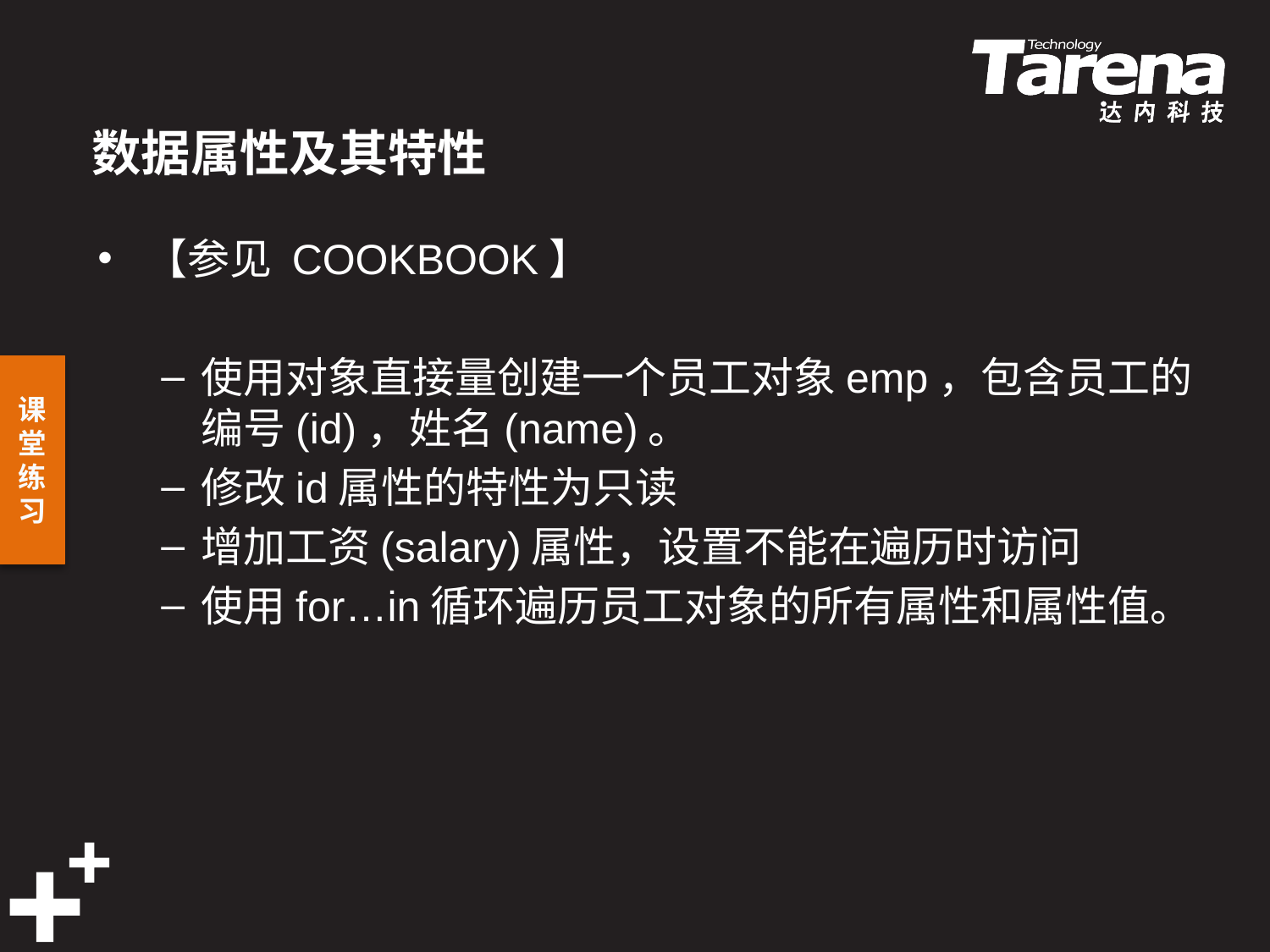

# 数据属性及其特性
【参见 COOKBOOK】

使用对象直接量创建一个员工对象emp，包含员工的编号(id)，姓名(name)。
修改id属性的特性为只读
增加工资(salary)属性，设置不能在遍历时访问
使用for…in循环遍历员工对象的所有属性和属性值。